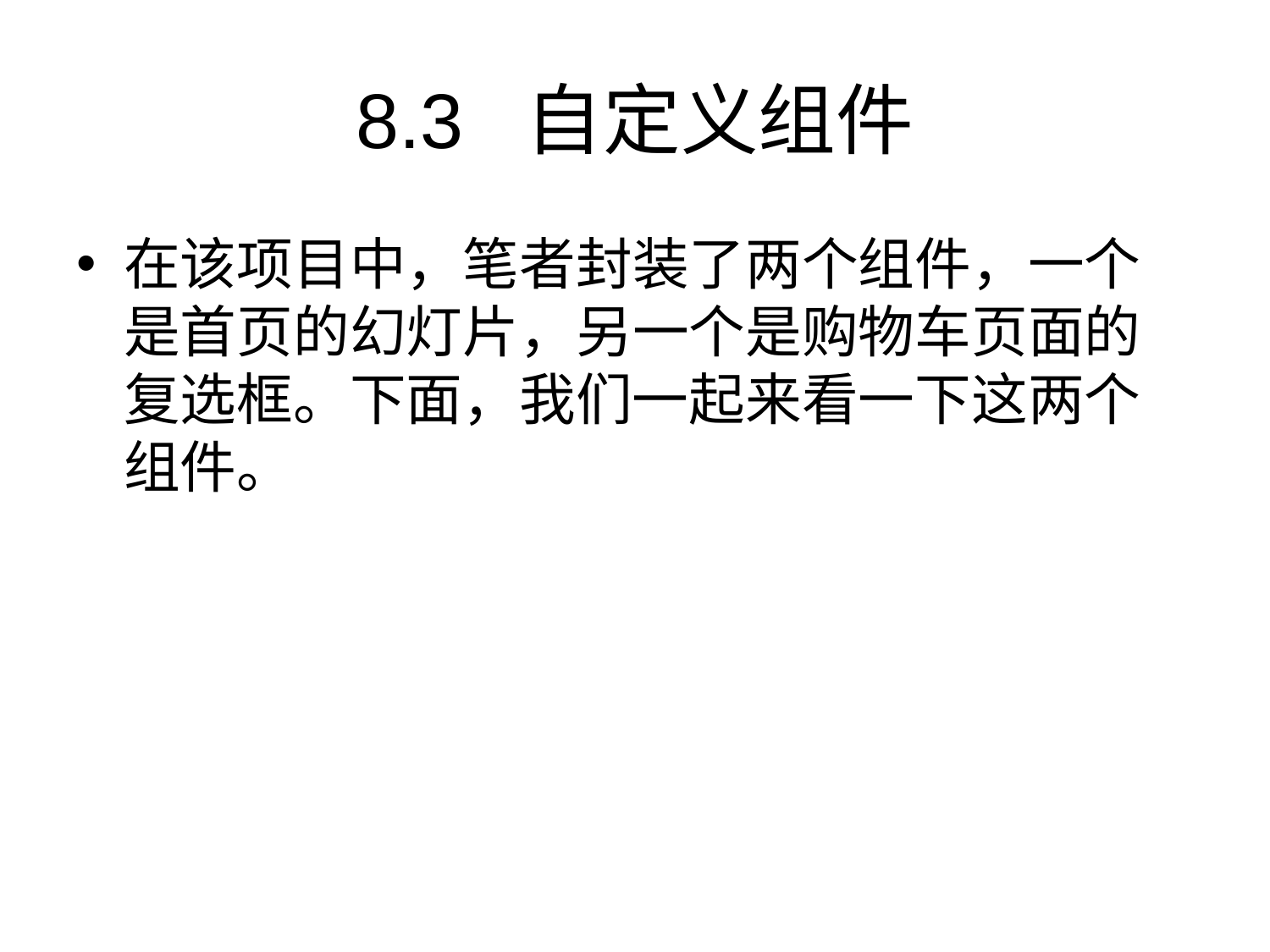

# 8.3  自定义组件
在该项目中，笔者封装了两个组件，一个是首页的幻灯片，另一个是购物车页面的复选框。下面，我们一起来看一下这两个组件。